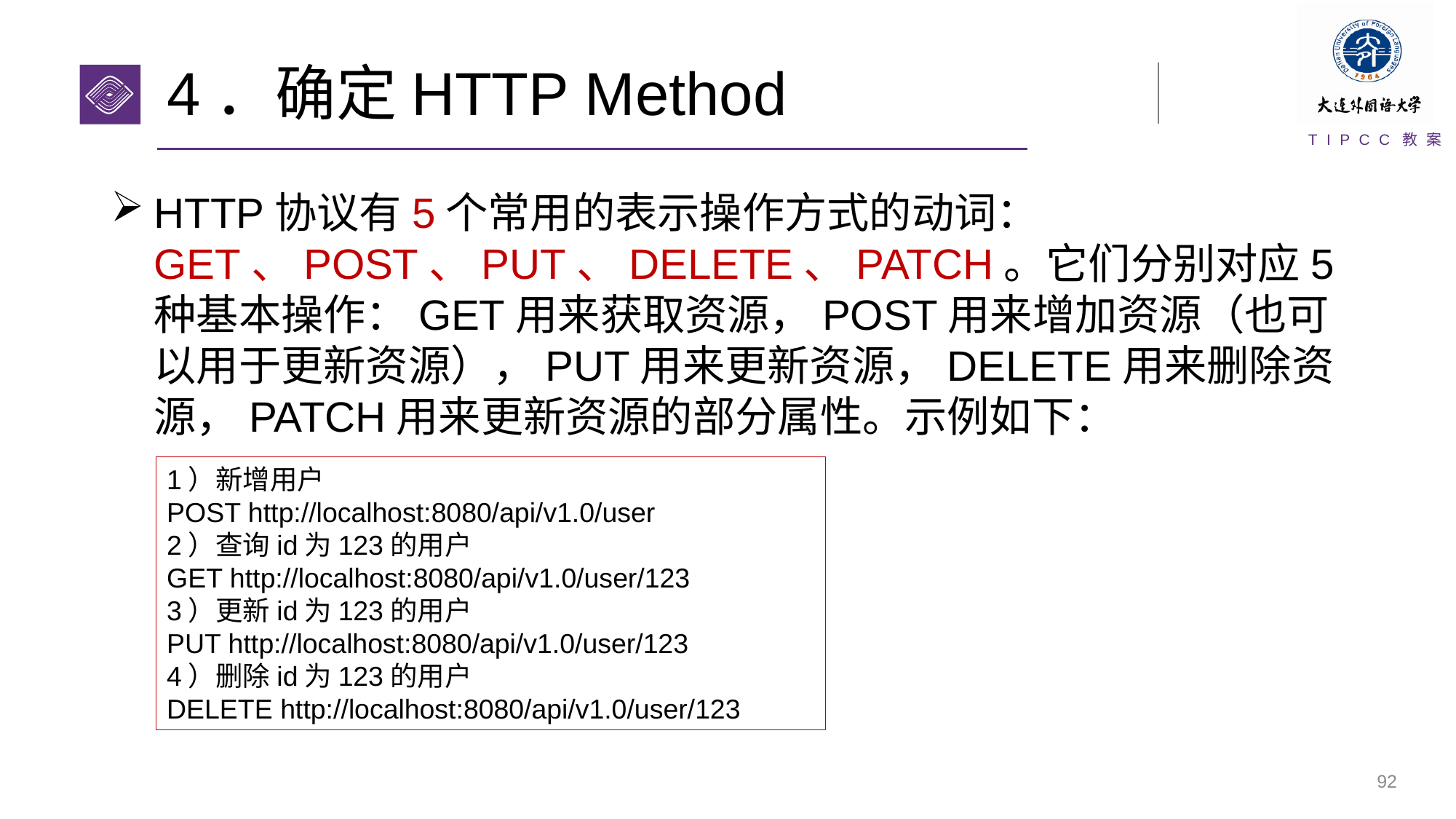

# 4．确定HTTP Method
HTTP协议有5个常用的表示操作方式的动词：GET、POST、PUT、DELETE、PATCH。它们分别对应5种基本操作：GET用来获取资源，POST用来增加资源（也可以用于更新资源），PUT用来更新资源，DELETE用来删除资源，PATCH用来更新资源的部分属性。示例如下：
1）新增用户
POST http://localhost:8080/api/v1.0/user
2）查询id为123的用户
GET http://localhost:8080/api/v1.0/user/123
3）更新id为123的用户
PUT http://localhost:8080/api/v1.0/user/123
4）删除id为123的用户
DELETE http://localhost:8080/api/v1.0/user/123
92